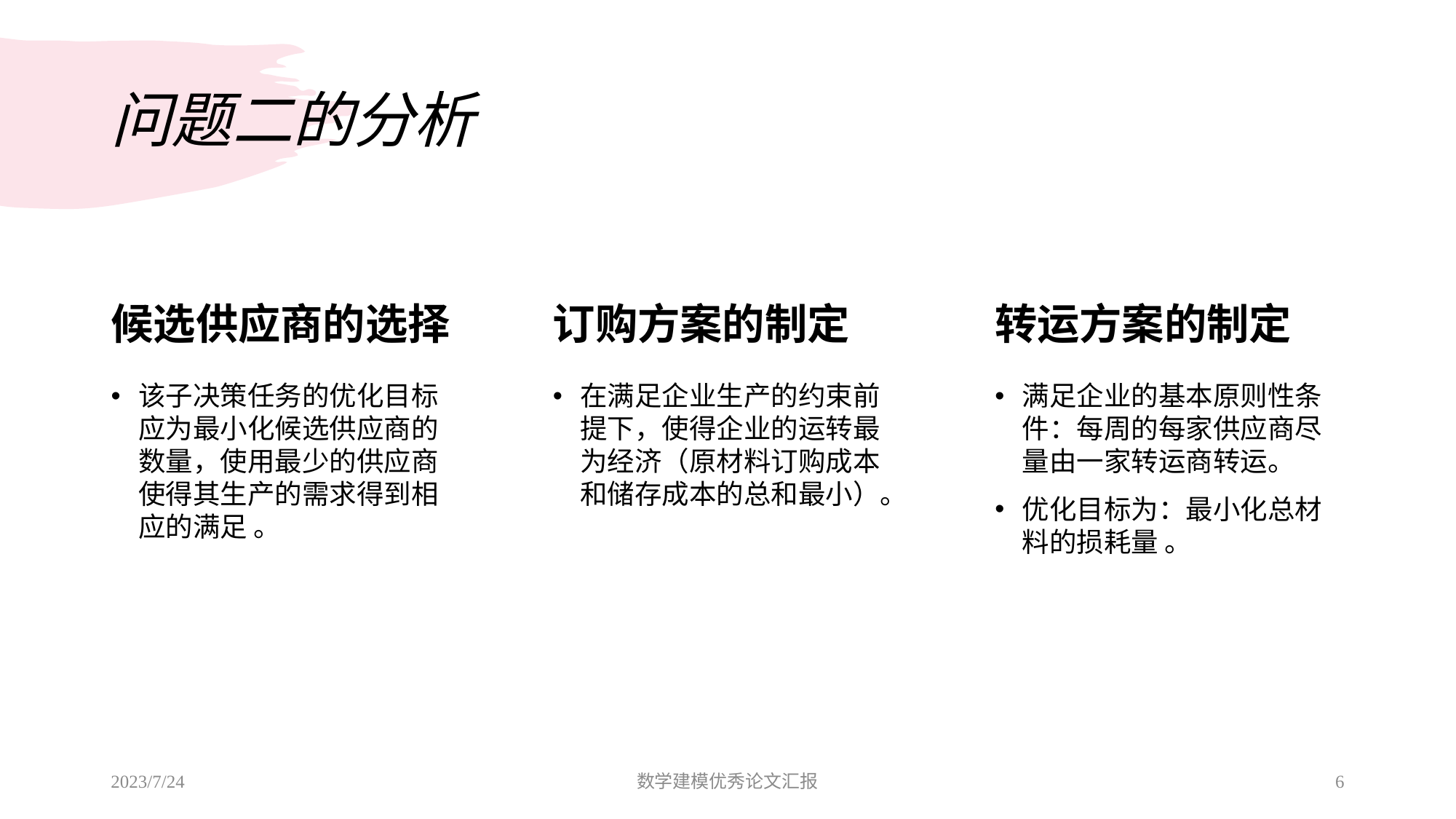

# 问题二的分析
候选供应商的选择
订购方案的制定
转运方案的制定
该子决策任务的优化目标应为最小化候选供应商的数量，使用最少的供应商使得其生产的需求得到相应的满足 。
在满足企业生产的约束前提下，使得企业的运转最为经济（原材料订购成本和储存成本的总和最小）。
满足企业的基本原则性条件：每周的每家供应商尽量由一家转运商转运。
优化目标为：最小化总材料的损耗量 。
2023/7/24
数学建模优秀论文汇报
6